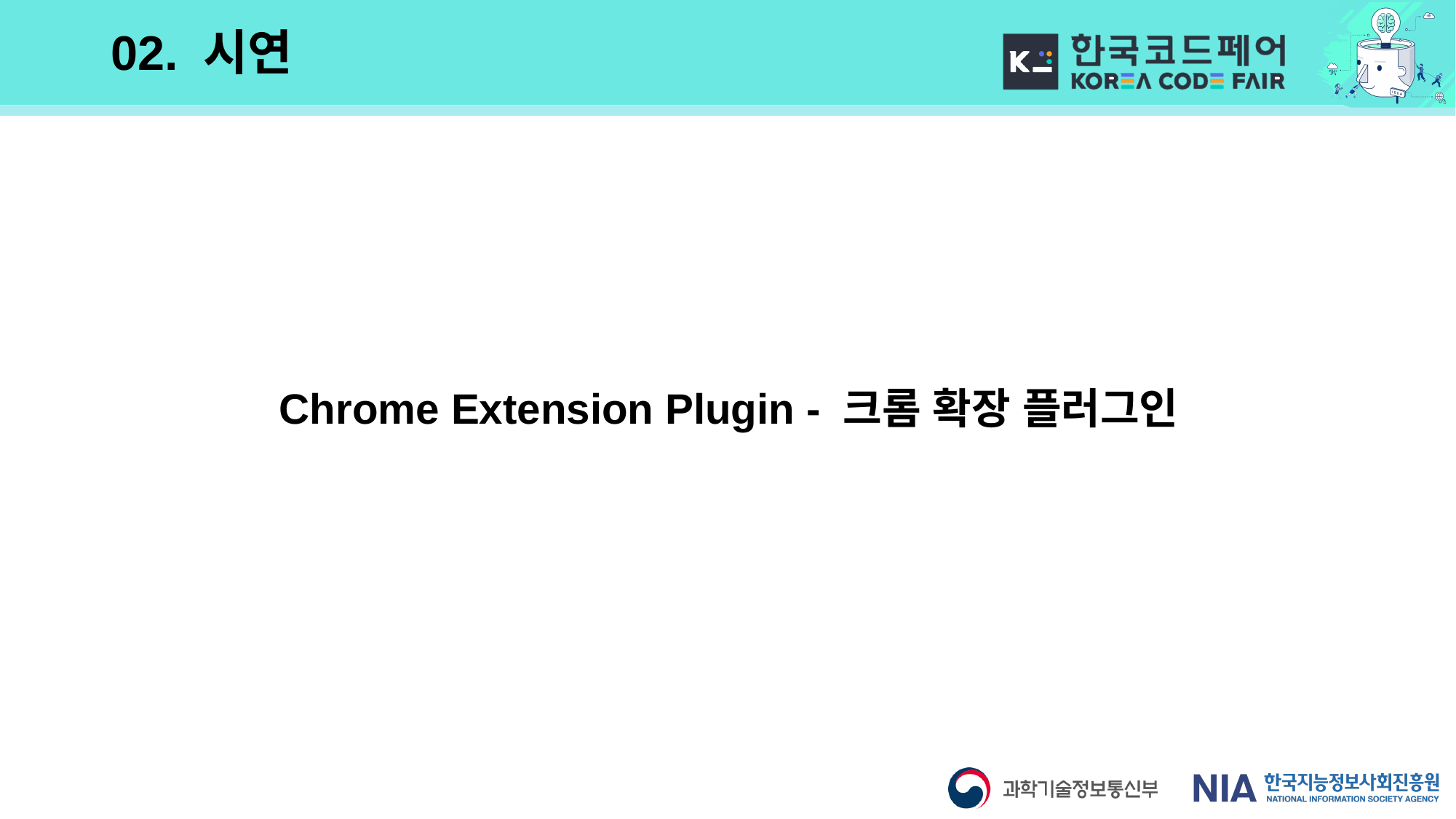

# 02. 시연
Chrome Extension Plugin - 크롬 확장 플러그인